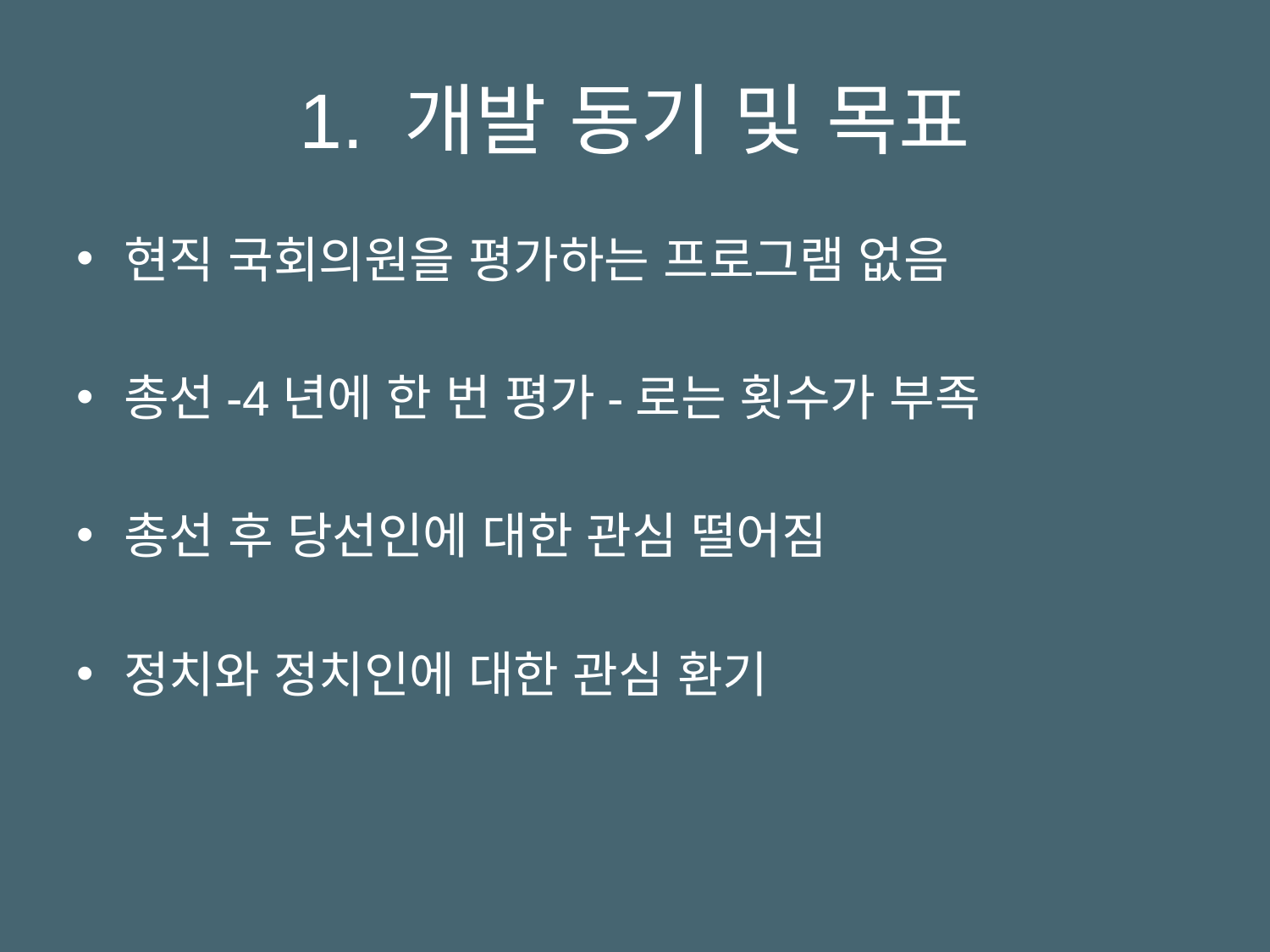

# 1. 개발 동기 및 목표
현직 국회의원을 평가하는 프로그램 없음

총선-4년에 한 번 평가-로는 횟수가 부족

총선 후 당선인에 대한 관심 떨어짐

정치와 정치인에 대한 관심 환기